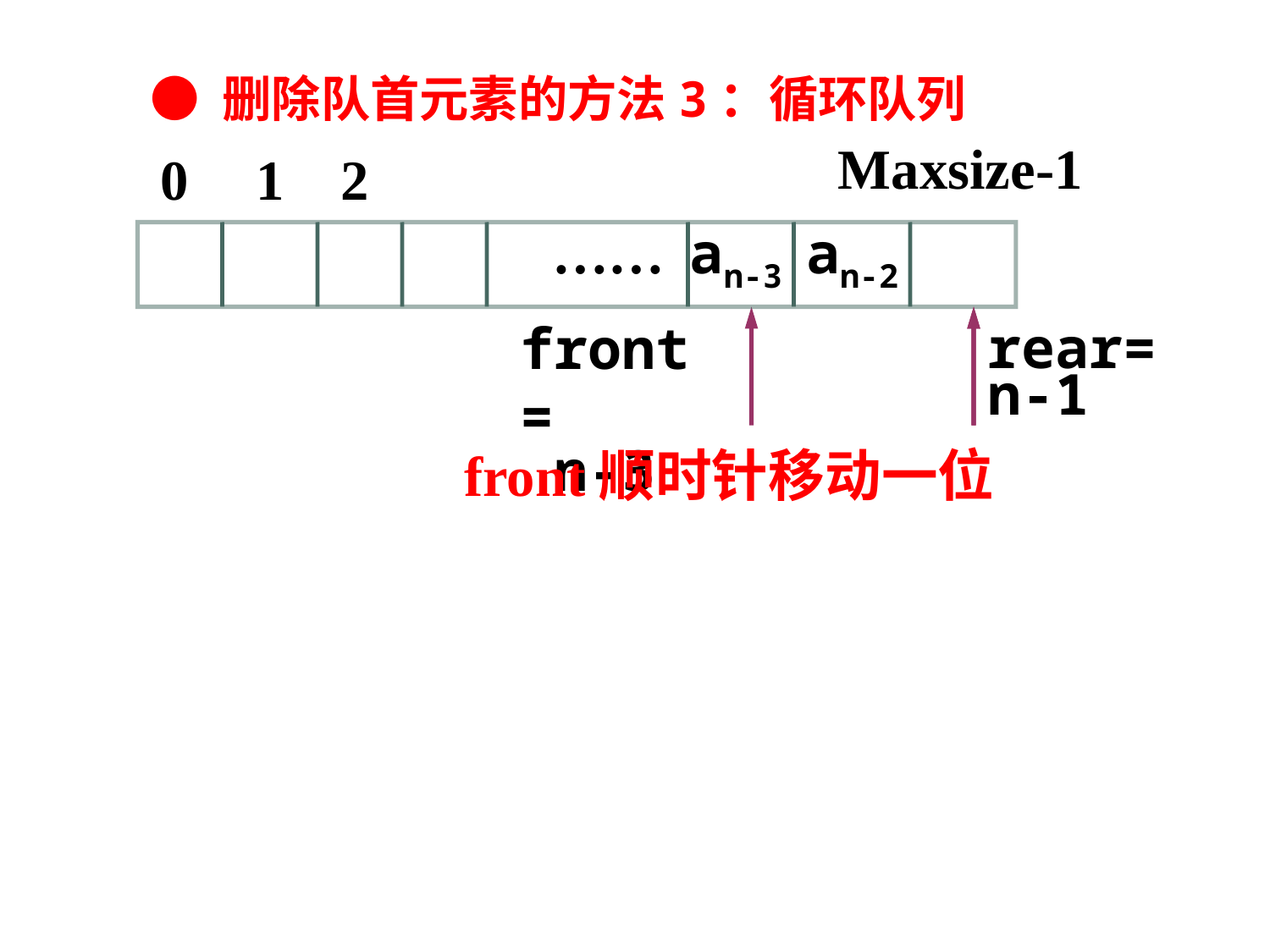

● 删除队首元素的方法3：循环队列
Maxsize-1
0
1
2
……
an-3
an-2

front=
 n-3

rear=
n-1
front顺时针移动一位